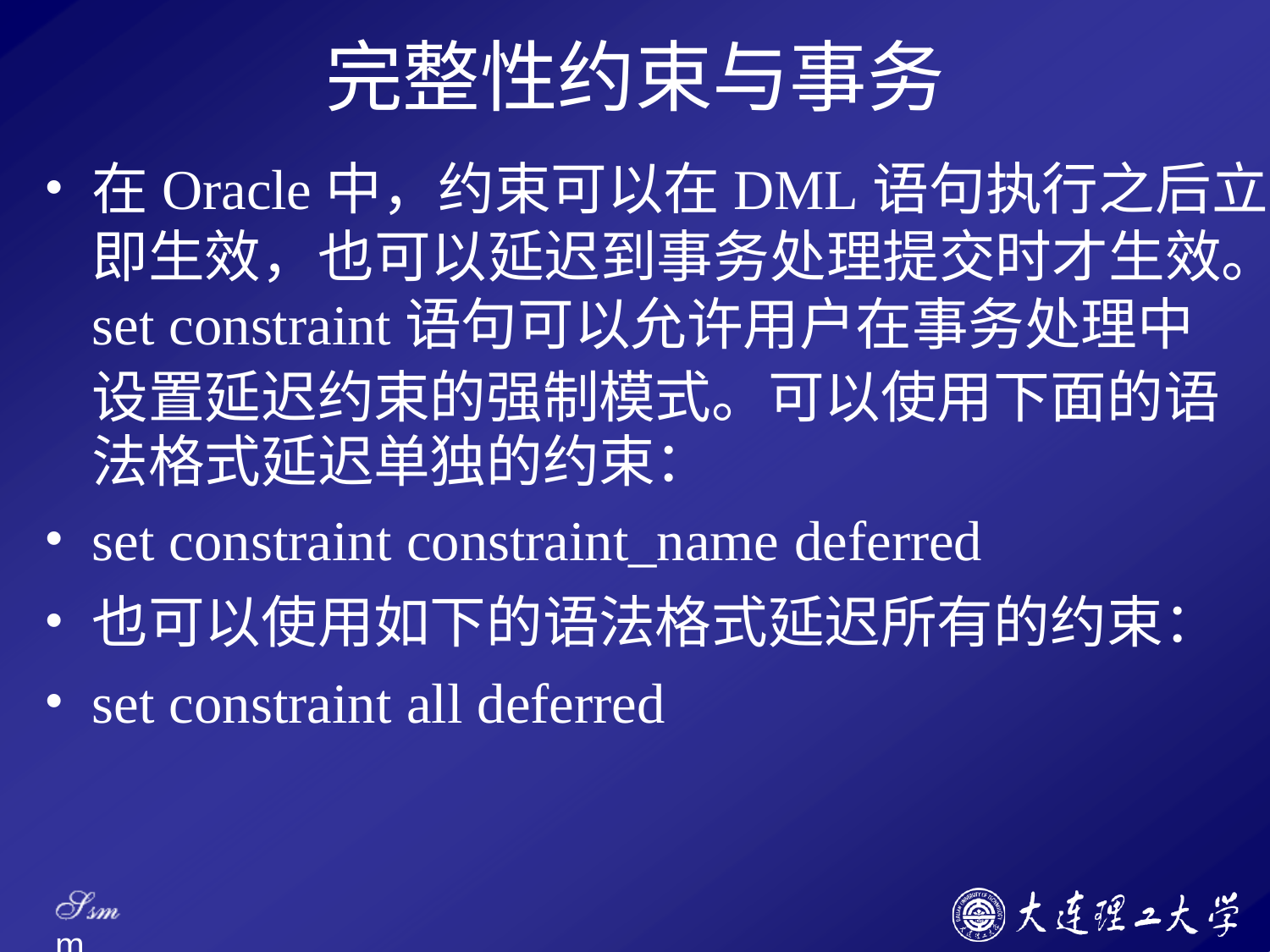

# 完整性约束与事务
在Oracle中，约束可以在DML语句执行之后立 即生效，也可以延迟到事务处理提交时才生效。 set constraint语句可以允许用户在事务处理中
设置延迟约束的强制模式。可以使用下面的语 法格式延迟单独的约束：
set constraint constraint_name deferred
也可以使用如下的语法格式延迟所有的约束：
set constraint all deferred

Ssm